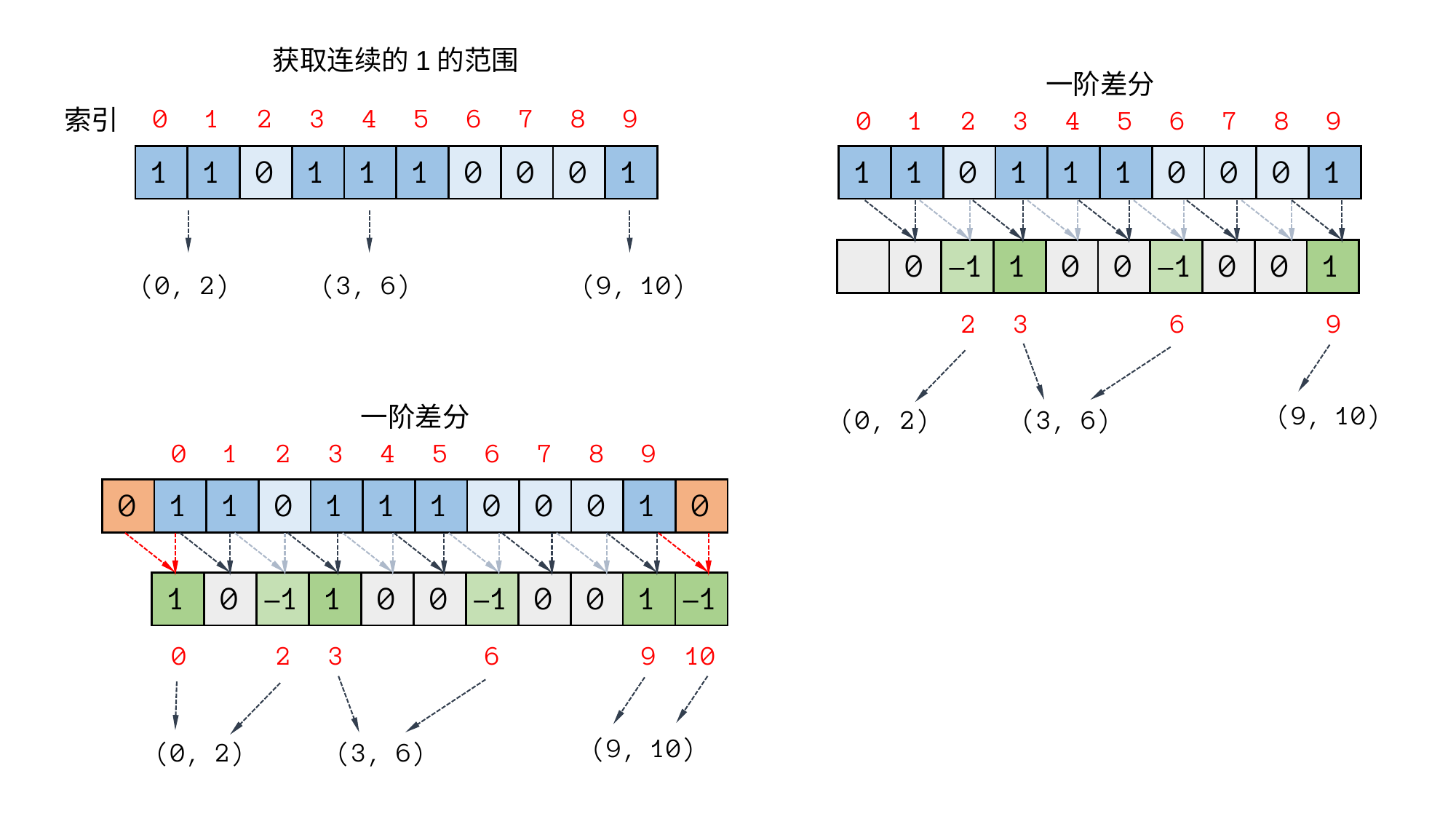

获取连续的1的范围
一阶差分
| 0 | 1 | 2 | 3 | 4 | 5 | 6 | 7 | 8 | 9 |
| --- | --- | --- | --- | --- | --- | --- | --- | --- | --- |
| 0 | 1 | 2 | 3 | 4 | 5 | 6 | 7 | 8 | 9 |
| --- | --- | --- | --- | --- | --- | --- | --- | --- | --- |
索引
| 1 | 1 | 0 | 1 | 1 | 1 | 0 | 0 | 0 | 1 |
| --- | --- | --- | --- | --- | --- | --- | --- | --- | --- |
| 1 | 1 | 0 | 1 | 1 | 1 | 0 | 0 | 0 | 1 |
| --- | --- | --- | --- | --- | --- | --- | --- | --- | --- |
|  | 0 | -1 | 1 | 0 | 0 | -1 | 0 | 0 | 1 |
| --- | --- | --- | --- | --- | --- | --- | --- | --- | --- |
(0, 2)
(3, 6)
(9, 10)
|  |  | 2 | 3 |  |  | 6 |  |  | 9 |
| --- | --- | --- | --- | --- | --- | --- | --- | --- | --- |
(9, 10)
一阶差分
(0, 2)
(3, 6)
| 0 | 1 | 2 | 3 | 4 | 5 | 6 | 7 | 8 | 9 |
| --- | --- | --- | --- | --- | --- | --- | --- | --- | --- |
| 0 | 1 | 1 | 0 | 1 | 1 | 1 | 0 | 0 | 0 | 1 | 0 |
| --- | --- | --- | --- | --- | --- | --- | --- | --- | --- | --- | --- |
| 1 | 0 | -1 | 1 | 0 | 0 | -1 | 0 | 0 | 1 | -1 |
| --- | --- | --- | --- | --- | --- | --- | --- | --- | --- | --- |
| 0 |  | 2 | 3 |  |  | 6 |  |  | 9 | 10 |
| --- | --- | --- | --- | --- | --- | --- | --- | --- | --- | --- |
(9, 10)
(0, 2)
(3, 6)